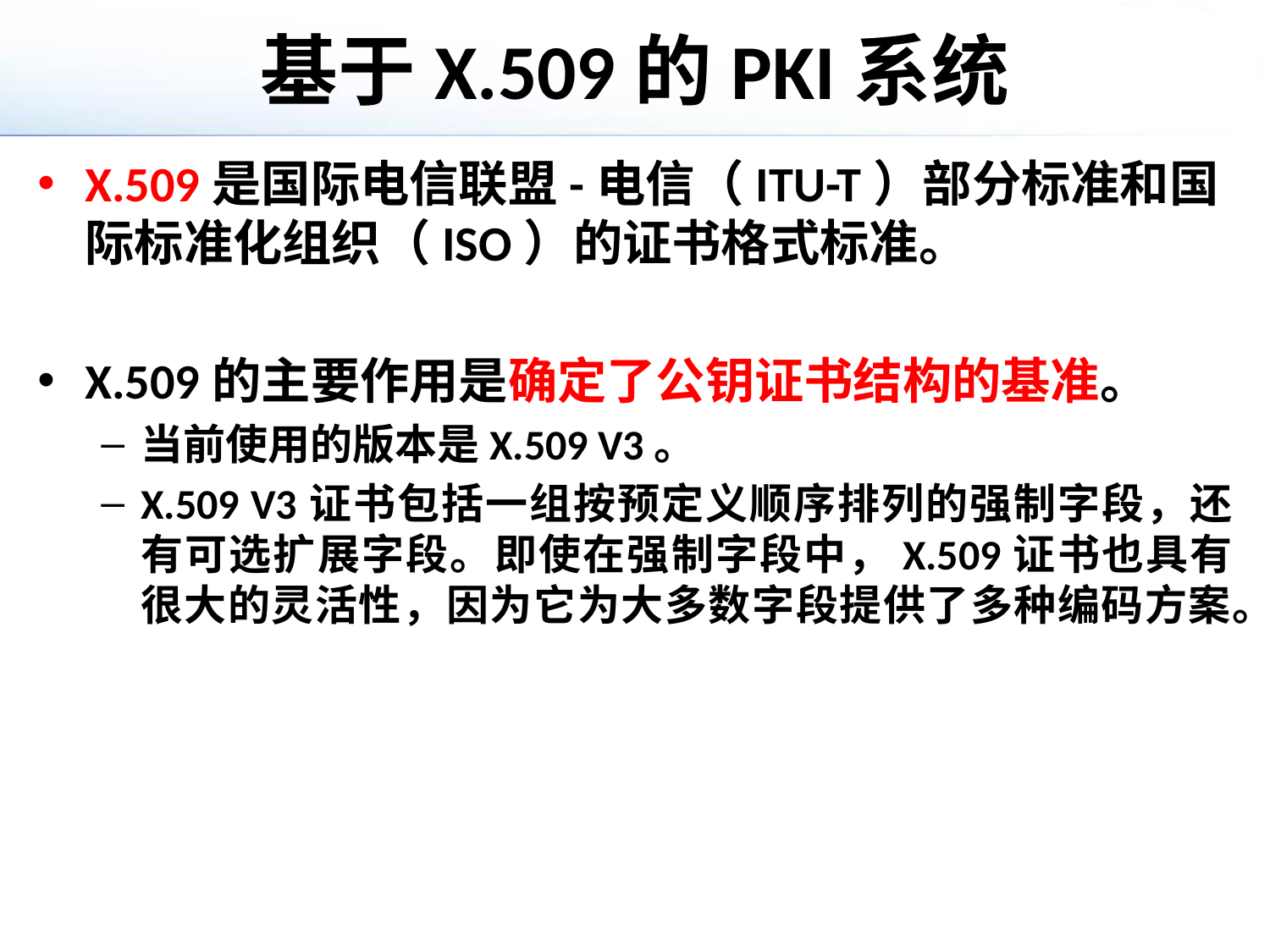

# 基于X.509的PKI系统
X.509是国际电信联盟-电信（ITU-T）部分标准和国际标准化组织（ISO）的证书格式标准。

X.509的主要作用是确定了公钥证书结构的基准。
当前使用的版本是X.509 V3。
X.509 V3证书包括一组按预定义顺序排列的强制字段，还有可选扩展字段。即使在强制字段中，X.509证书也具有很大的灵活性，因为它为大多数字段提供了多种编码方案。